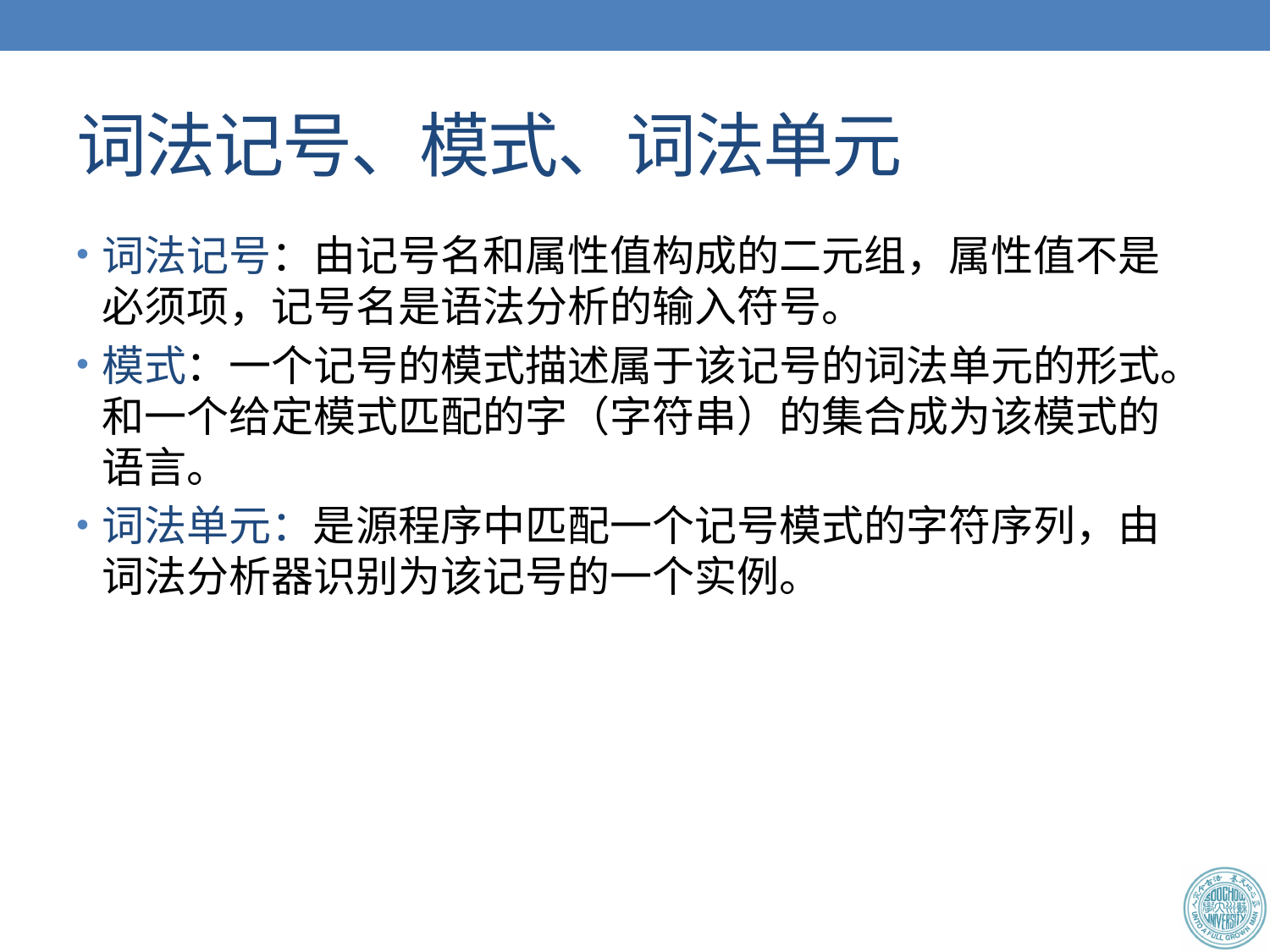

# 词法记号、模式、词法单元
词法记号：由记号名和属性值构成的二元组，属性值不是必须项，记号名是语法分析的输入符号。
模式：一个记号的模式描述属于该记号的词法单元的形式。和一个给定模式匹配的字（字符串）的集合成为该模式的语言。
词法单元：是源程序中匹配一个记号模式的字符序列，由词法分析器识别为该记号的一个实例。